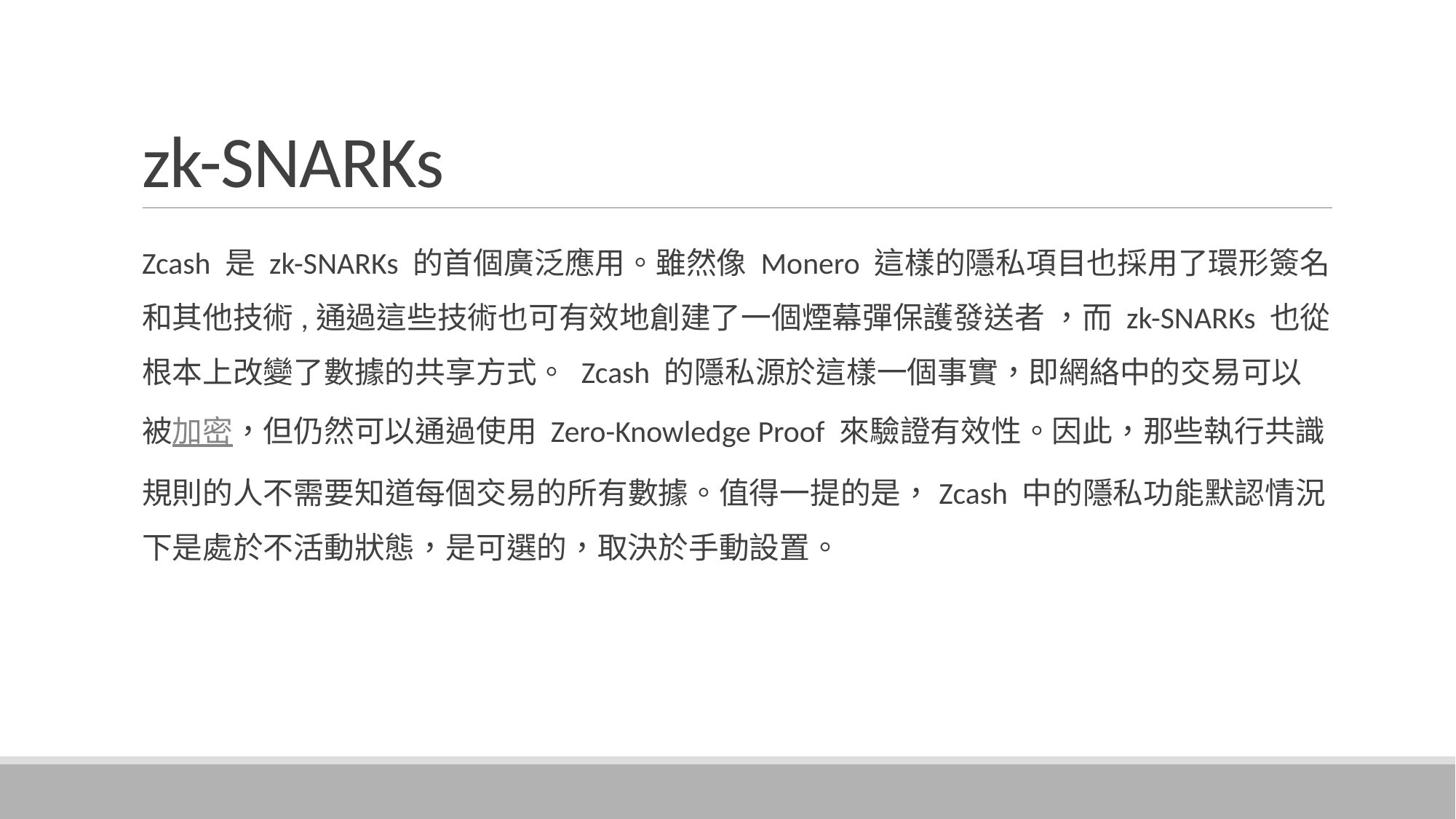

# zk-SNARKs
Zcash 是 zk-SNARKs 的首個廣泛應用。雖然像 Monero 這樣的隱私項目也採用了環形簽名和其他技術,通過這些技術也可有效地創建了一個煙幕彈保護發送者 ，而 zk-SNARKs 也從根本上改變了數據的共享方式。 Zcash 的隱私源於這樣一個事實，即網絡中的交易可以被加密，但仍然可以通過使用 Zero-Knowledge Proof 來驗證有效性。因此，那些執行共識規則的人不需要知道每個交易的所有數據。值得一提的是，Zcash 中的隱私功能默認情況下是處於不活動狀態，是可選的，取決於手動設置。